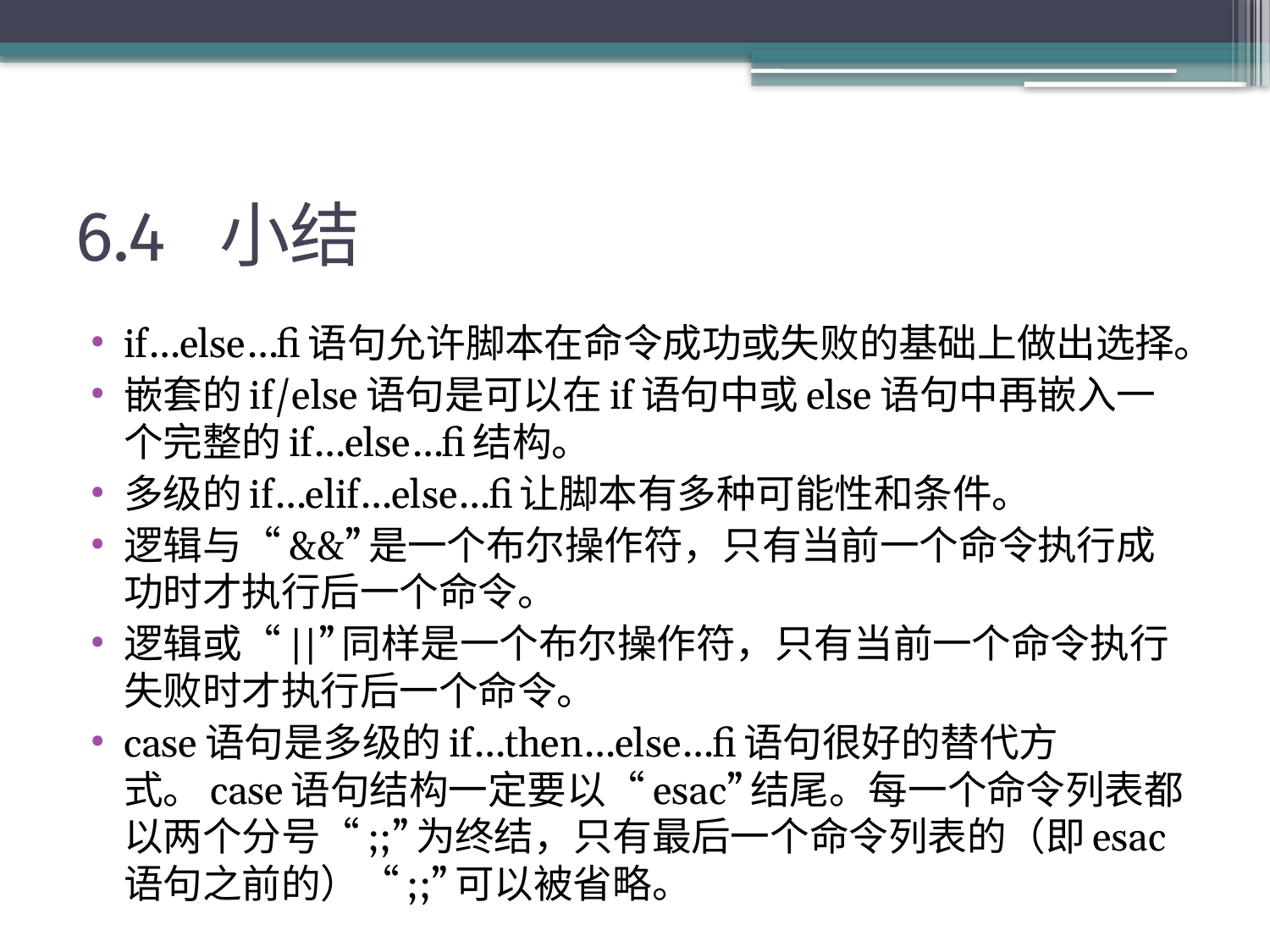

# 6.4  小结
if…else…fi语句允许脚本在命令成功或失败的基础上做出选择。
嵌套的if/else语句是可以在if语句中或else语句中再嵌入一个完整的if…else…fi结构。
多级的if…elif…else…fi让脚本有多种可能性和条件。
逻辑与“&&”是一个布尔操作符，只有当前一个命令执行成功时才执行后一个命令。
逻辑或“||”同样是一个布尔操作符，只有当前一个命令执行失败时才执行后一个命令。
case语句是多级的if…then…else…fi语句很好的替代方式。case语句结构一定要以“esac”结尾。每一个命令列表都以两个分号“;;”为终结，只有最后一个命令列表的（即esac语句之前的）“;;”可以被省略。